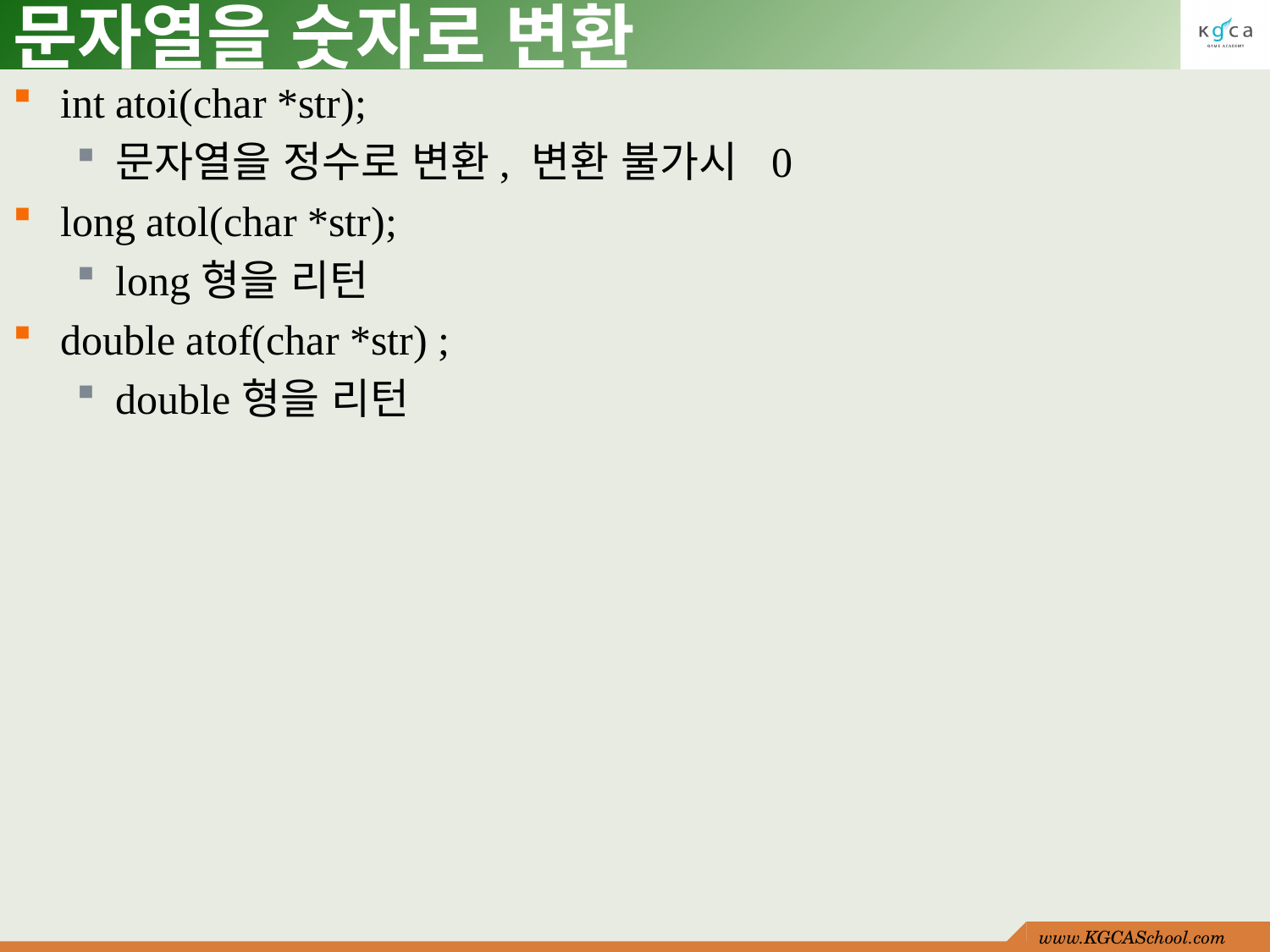

# 문자열을 숫자로 변환
int atoi(char *str);
문자열을 정수로 변환, 변환 불가시  0
long atol(char *str);
long형을 리턴
double atof(char *str) ;
double형을 리턴